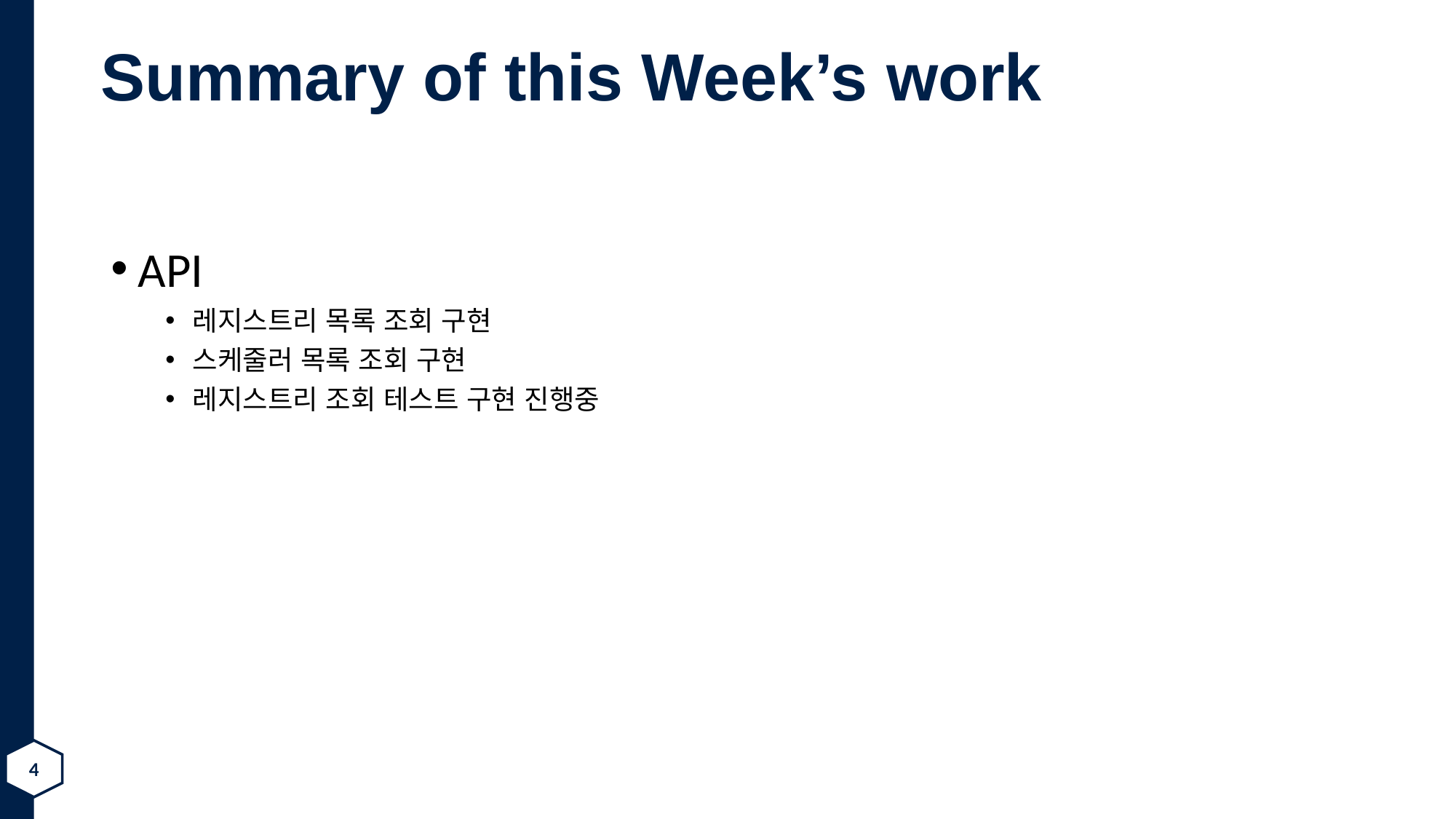

# Summary of this Week’s work

API
레지스트리 목록 조회 구현
스케줄러 목록 조회 구현
레지스트리 조회 테스트 구현 진행중